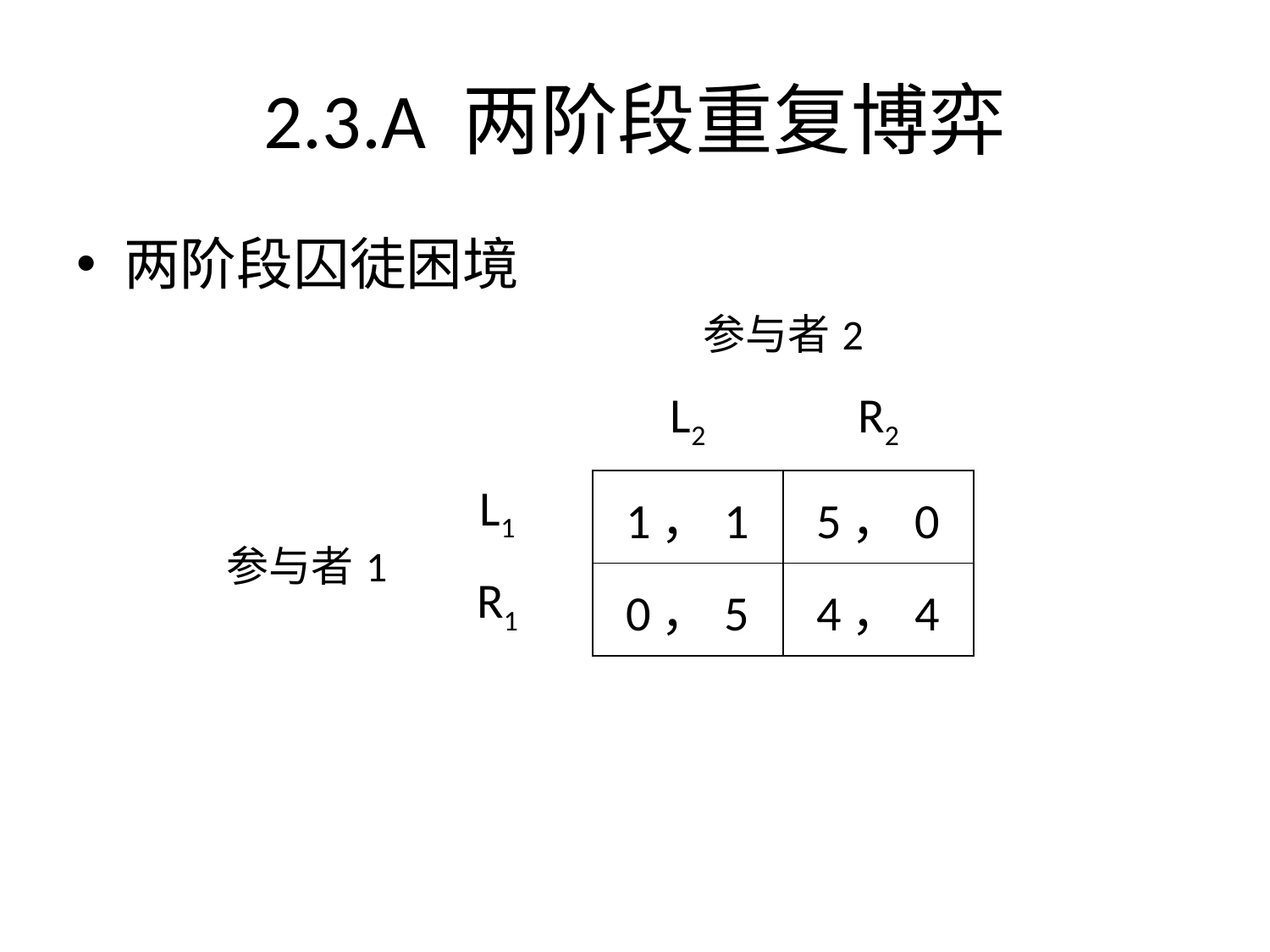

2.3.A 两阶段重复博弈
两阶段囚徒困境
|  |  | 参与者2 |  |
| --- | --- | --- | --- |
|  |  | L2 | R2 |
| 参与者1 | L1 | 1，1 | 5，0 |
|  | R1 | 0，5 | 4，4 |